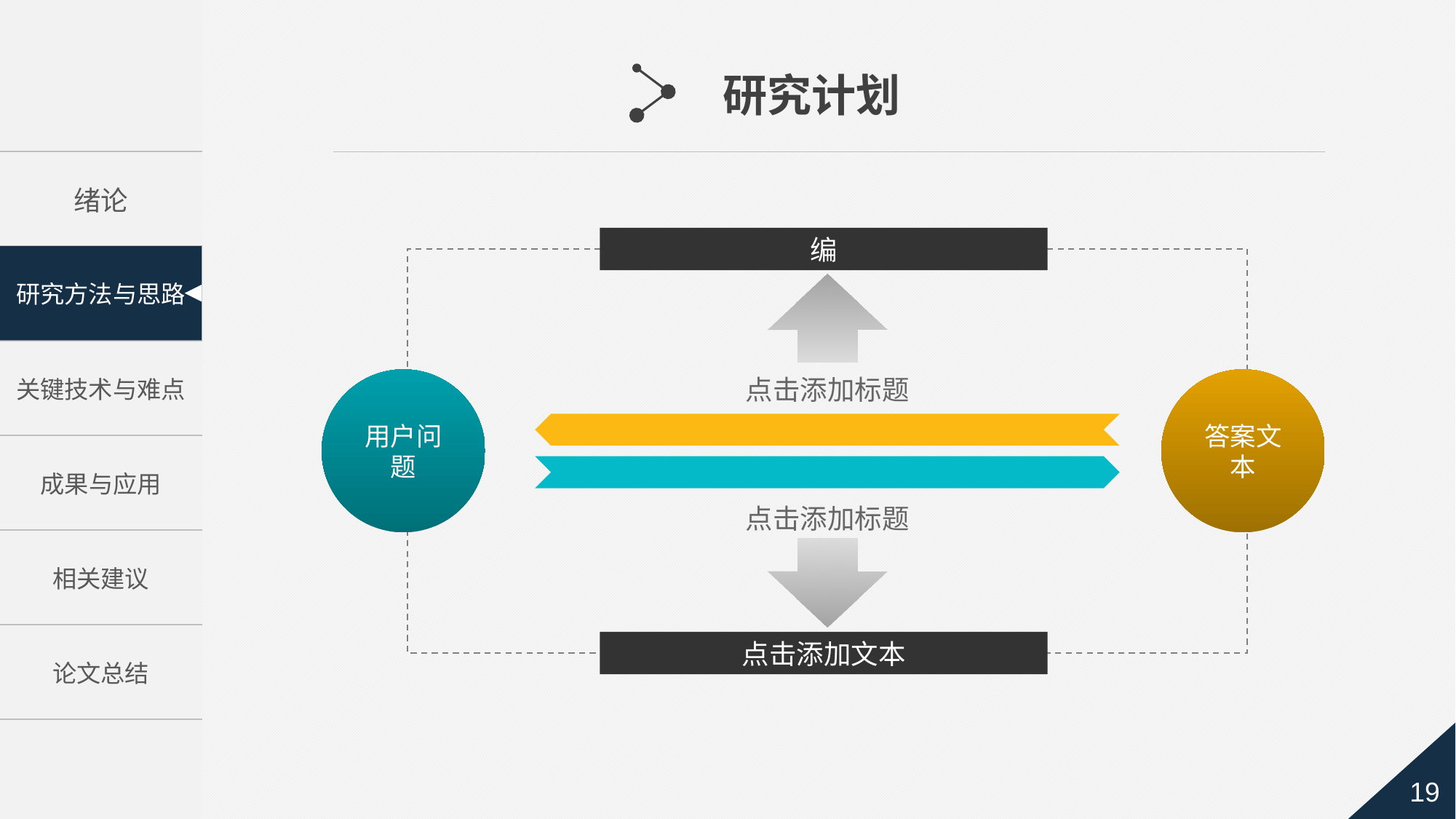

研究计划
编

点击添加标题
用户问题
答案文本

点击添加标题

点击添加文本